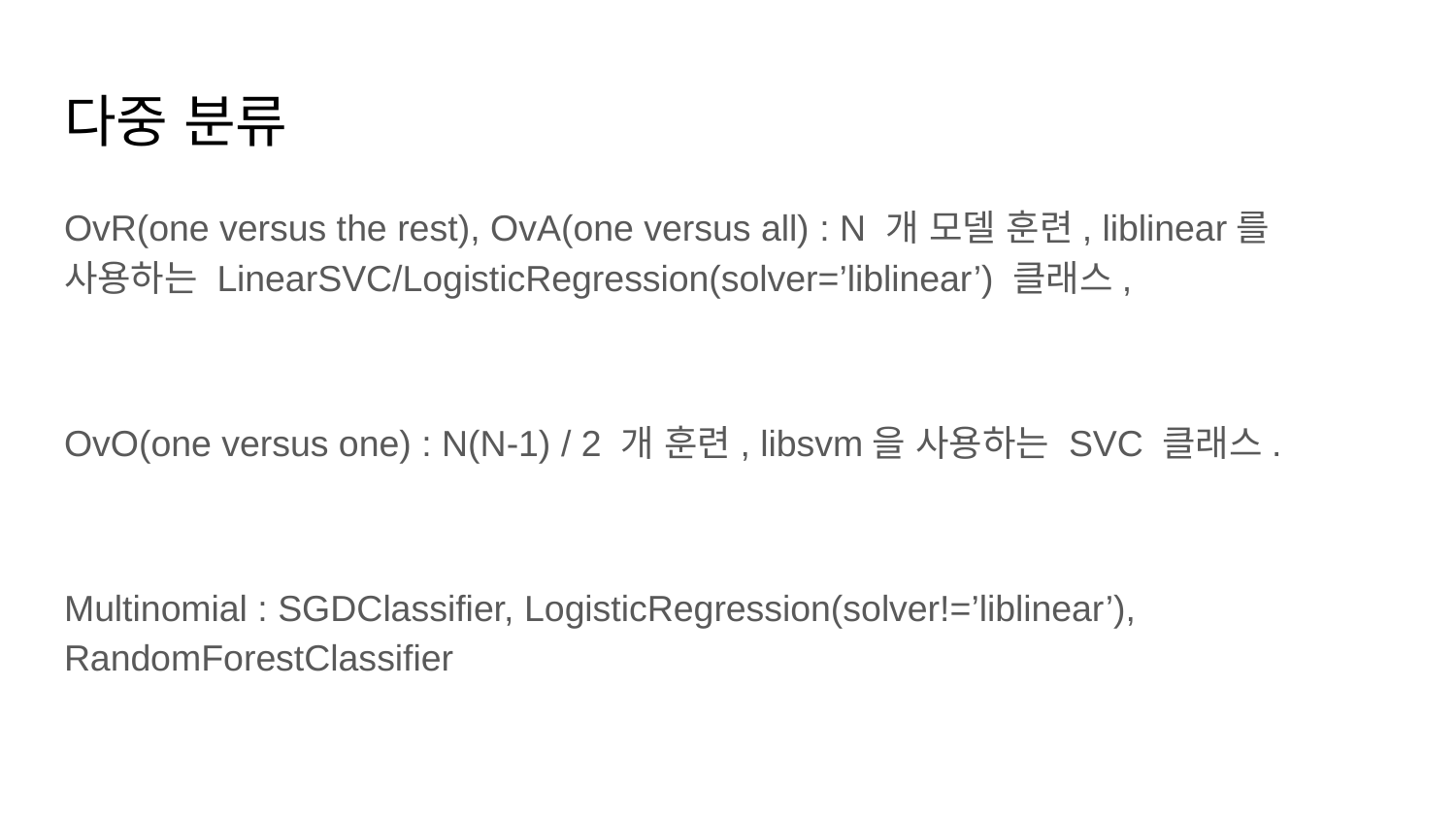

# 다중 분류
OvR(one versus the rest), OvA(one versus all) : N 개 모델 훈련, liblinear를 사용하는 LinearSVC/LogisticRegression(solver=’liblinear’) 클래스,

OvO(one versus one) : N(N-1) / 2 개 훈련, libsvm을 사용하는 SVC 클래스.

Multinomial : SGDClassifier, LogisticRegression(solver!=’liblinear’), RandomForestClassifier